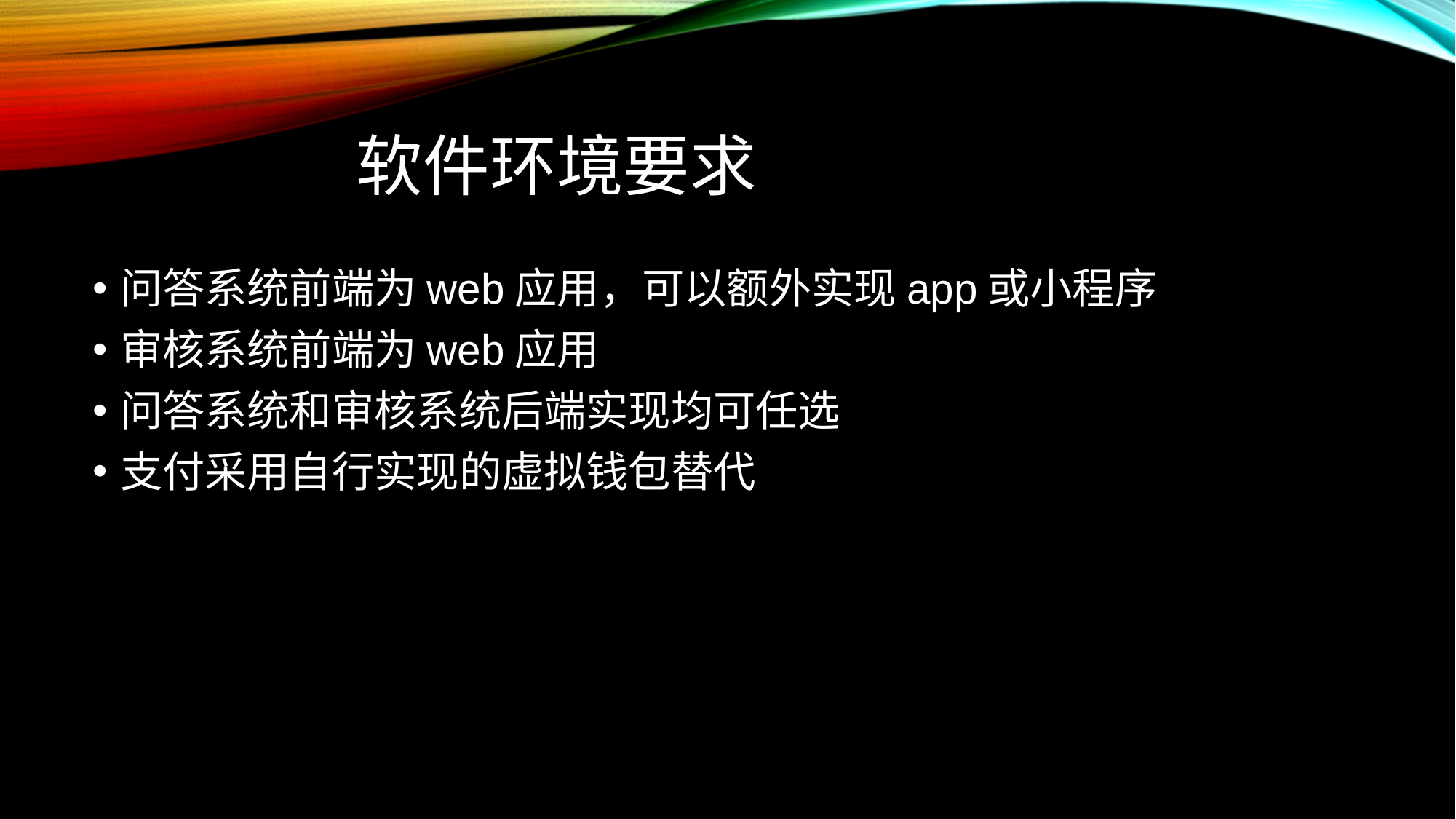

# 软件环境要求
问答系统前端为web应用，可以额外实现app或小程序
审核系统前端为web应用
问答系统和审核系统后端实现均可任选
支付采用自行实现的虚拟钱包替代